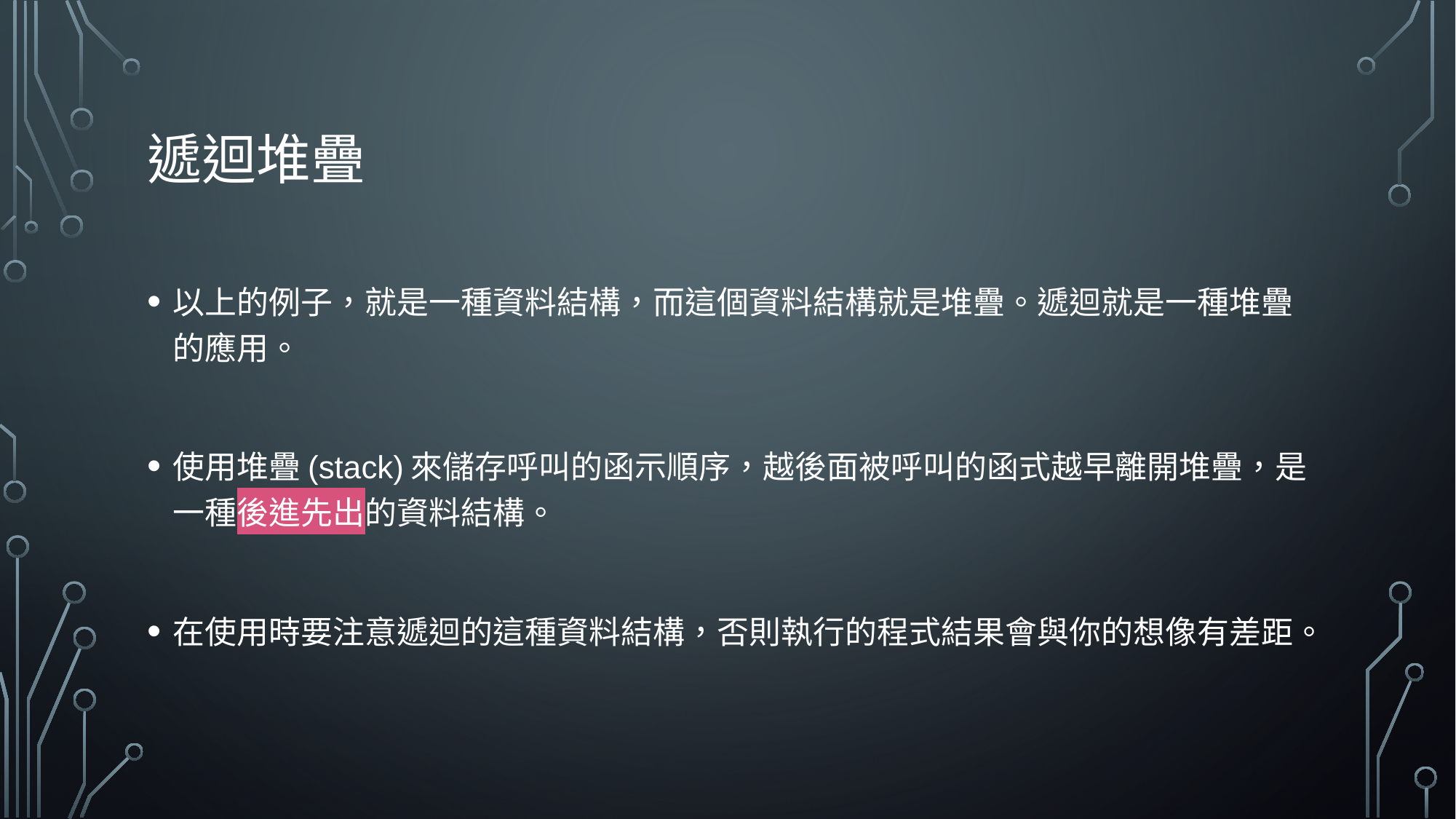

# 遞迴堆疊
以上的例子，就是一種資料結構，而這個資料結構就是堆疊。遞迴就是一種堆疊的應用。

使用堆疊(stack)來儲存呼叫的函示順序，越後面被呼叫的函式越早離開堆疊，是一種後進先出的資料結構。

在使用時要注意遞迴的這種資料結構，否則執行的程式結果會與你的想像有差距。